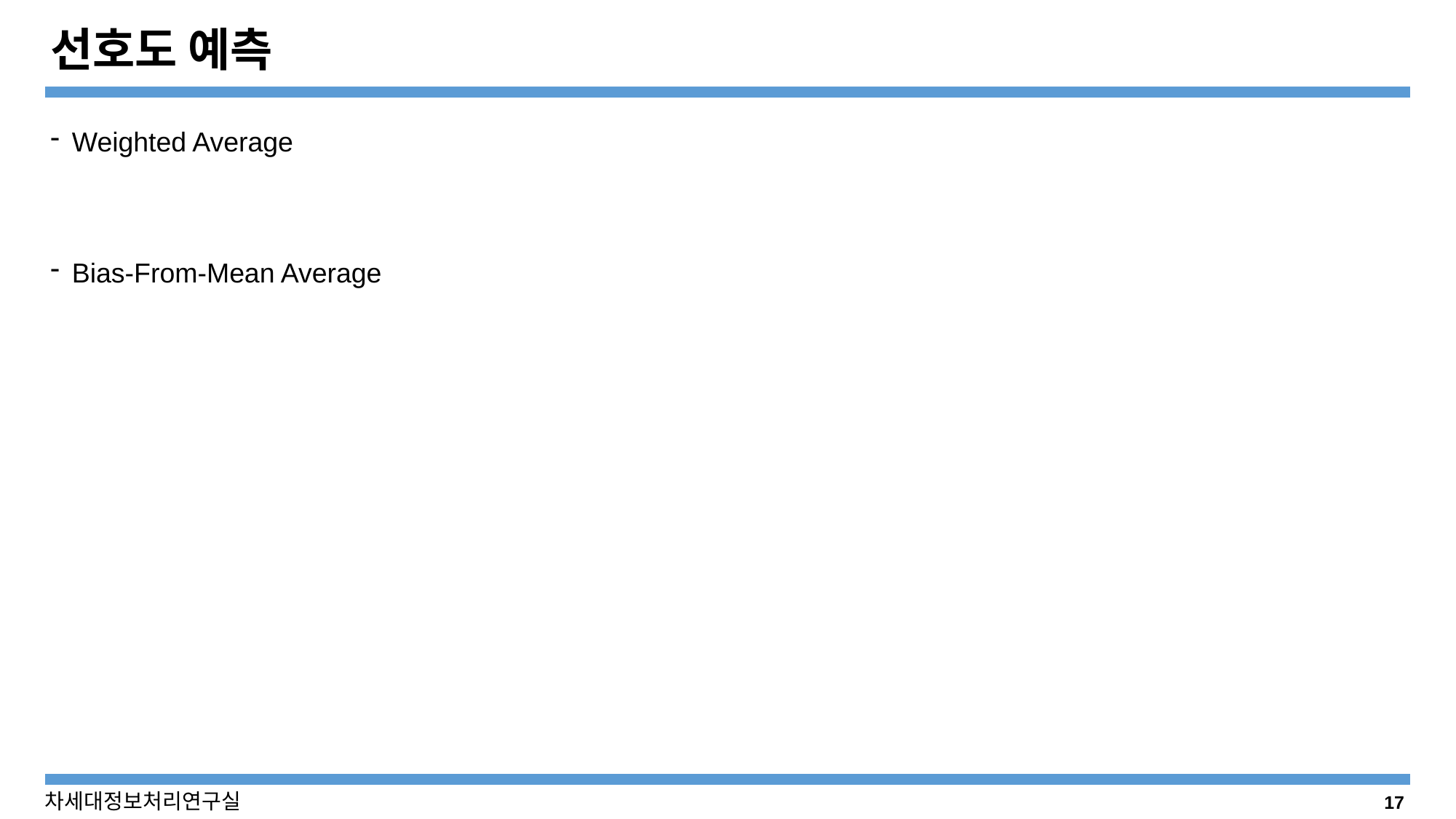

# 선호도 예측
Weighted Average

Bias-From-Mean Average

17